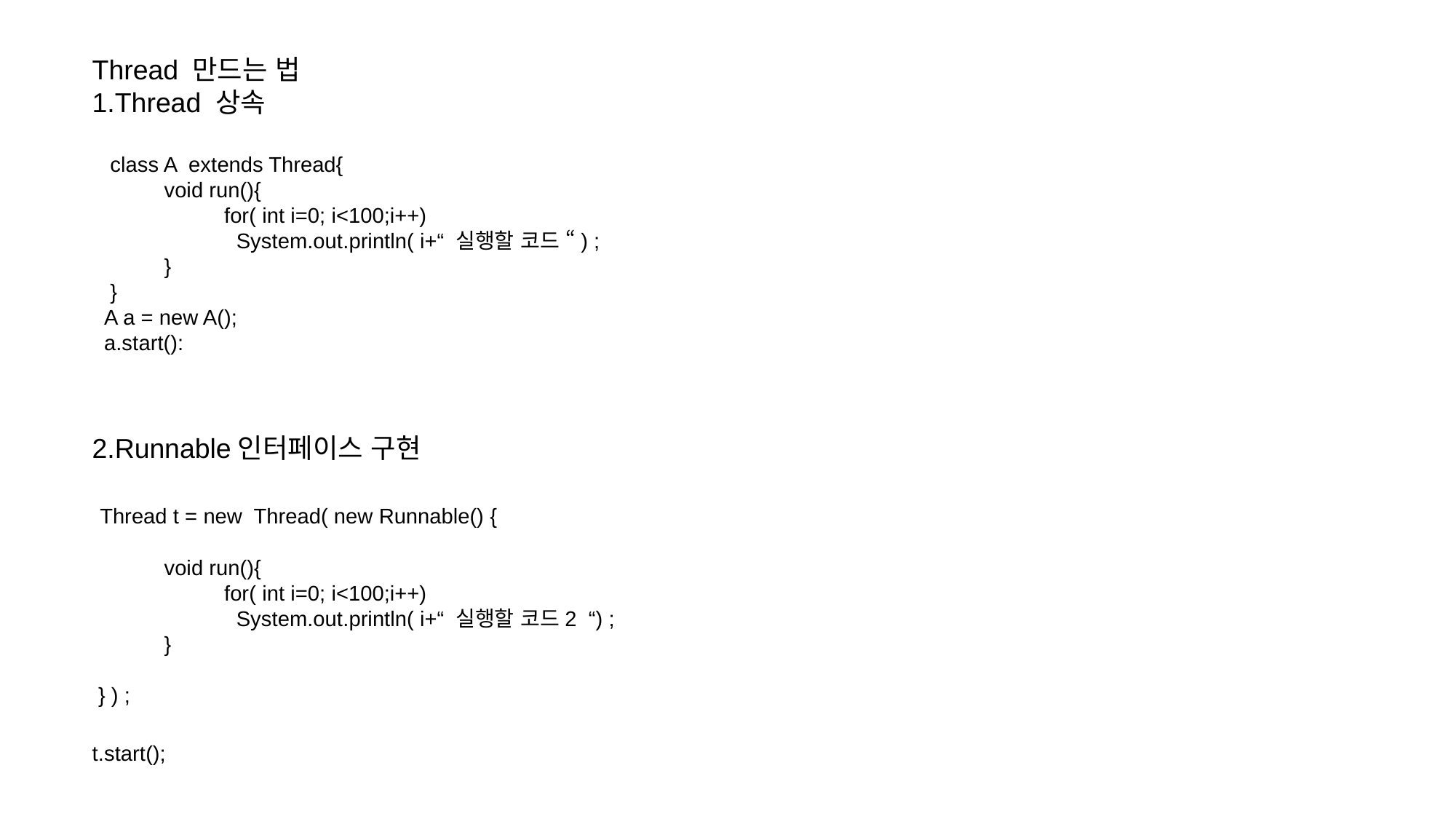

Thread 만드는 법
1.Thread 상속

   class A  extends Thread{
            void run(){
                      for( int i=0; i<100;i++)
                        System.out.println( i+“ 실행할 코드 “) ;
            }
   }
  A a = new A();
  a.start():

2.Runnable인터페이스 구현

 Thread t = new  Thread( new Runnable() {

            void run(){
                      for( int i=0; i<100;i++)
                        System.out.println( i+“ 실행할 코드2  “) ;
            }

 } ) ;

t.start();